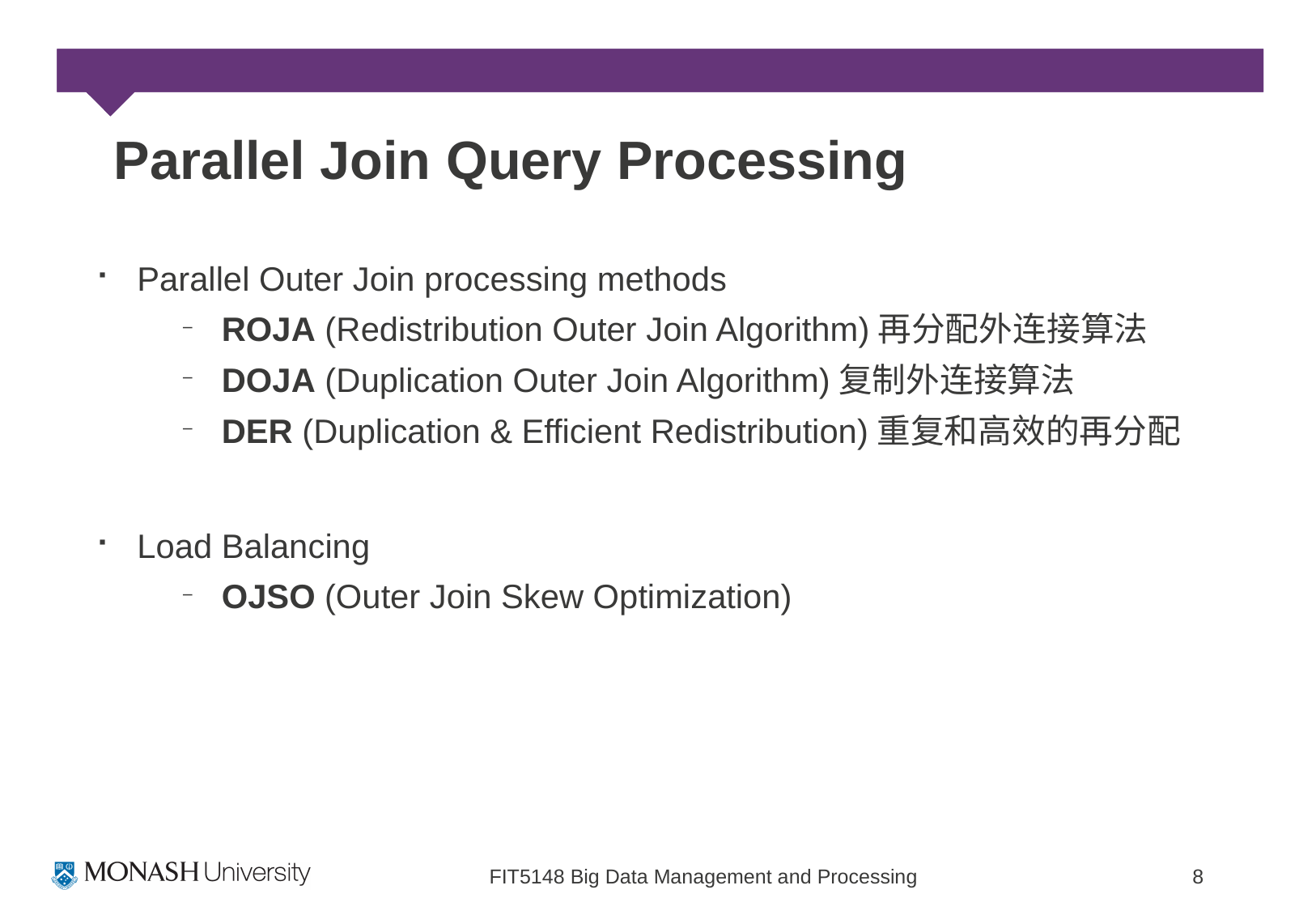

# Parallel Join Query Processing
Parallel Outer Join processing methods
ROJA (Redistribution Outer Join Algorithm)再分配外连接算法
DOJA (Duplication Outer Join Algorithm)复制外连接算法
DER (Duplication & Efficient Redistribution)重复和高效的再分配

Load Balancing
OJSO (Outer Join Skew Optimization)